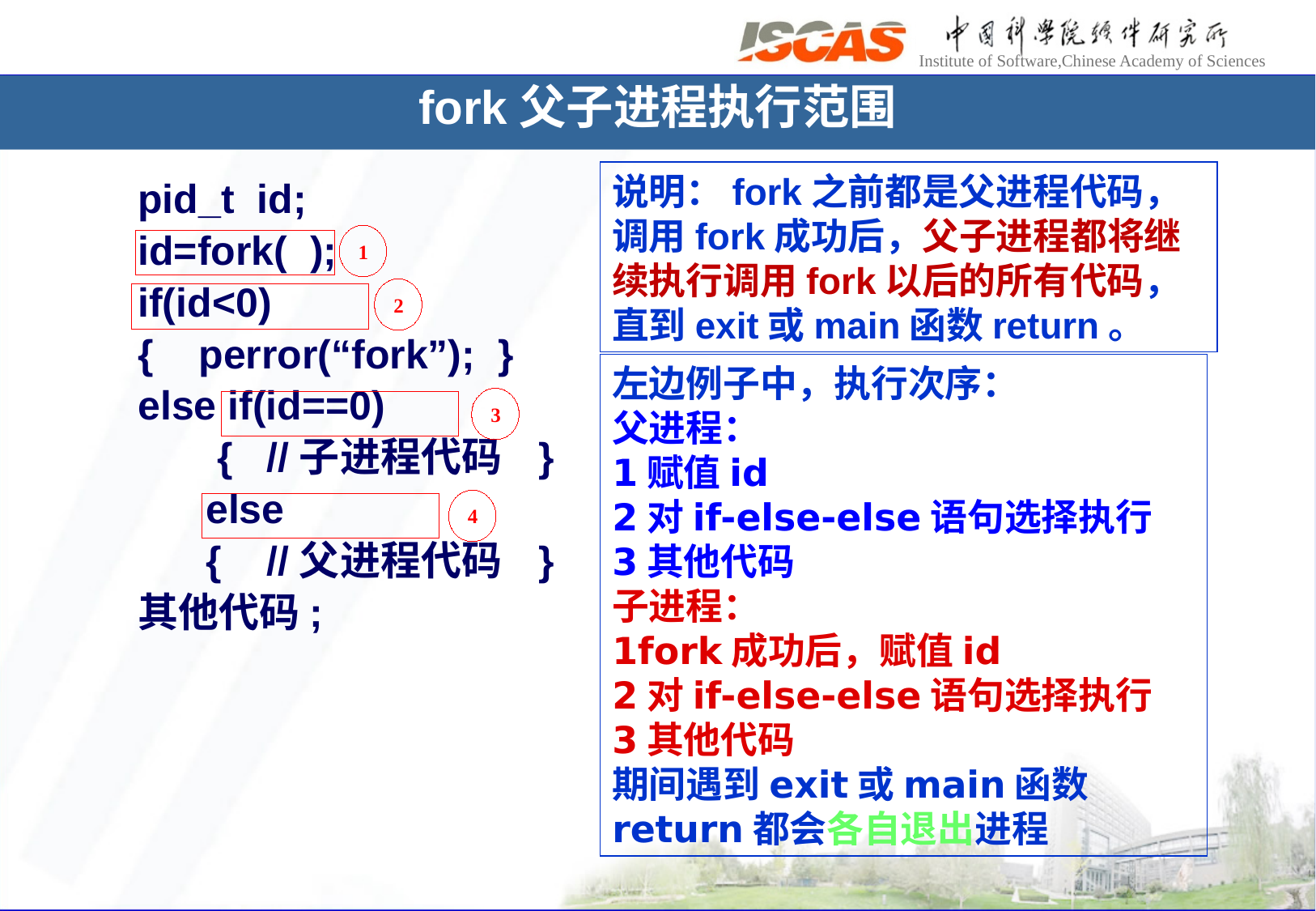

# fork父子进程执行范围
说明：fork之前都是父进程代码，调用fork成功后，父子进程都将继续执行调用fork以后的所有代码，直到exit或main函数return。
pid_t  id;
id=fork(  );
if(id<0)
{    perror(“fork”);  }
else if(id==0)
       {   //子进程代码   }
      else
      {    //父进程代码   }
其他代码;
1

2

左边例子中，执行次序：
父进程：
1赋值id
2对if-else-else语句选择执行
3其他代码
子进程：
1fork成功后，赋值id
2对if-else-else语句选择执行
3其他代码
期间遇到exit或main函数return都会各自退出进程
3

4